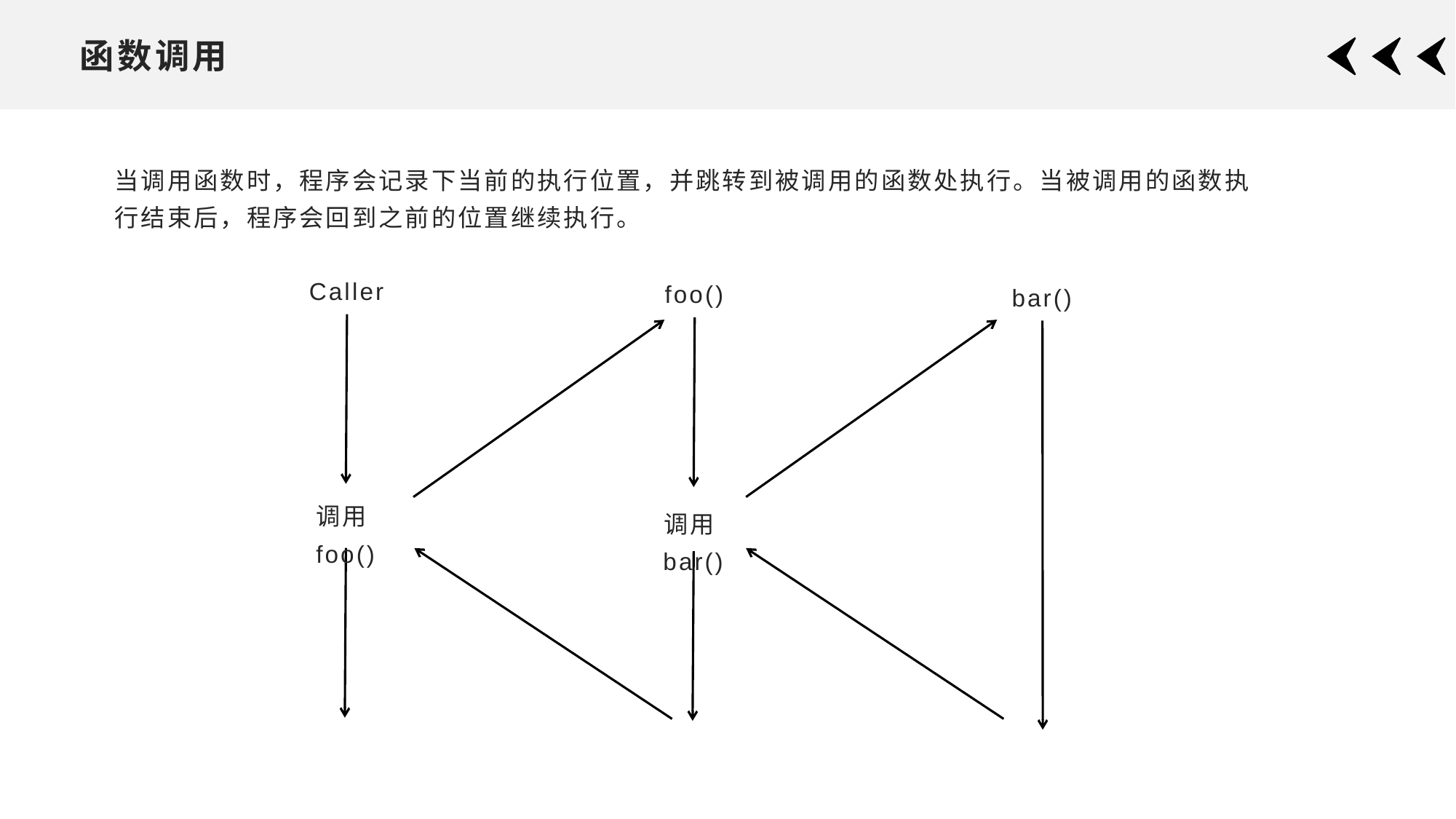

# 函数调用
当调用函数时，程序会记录下当前的执行位置，并跳转到被调用的函数处执行。当被调用的函数执行结束后，程序会回到之前的位置继续执行。
Caller
foo()
bar()
调用foo()
调用bar()